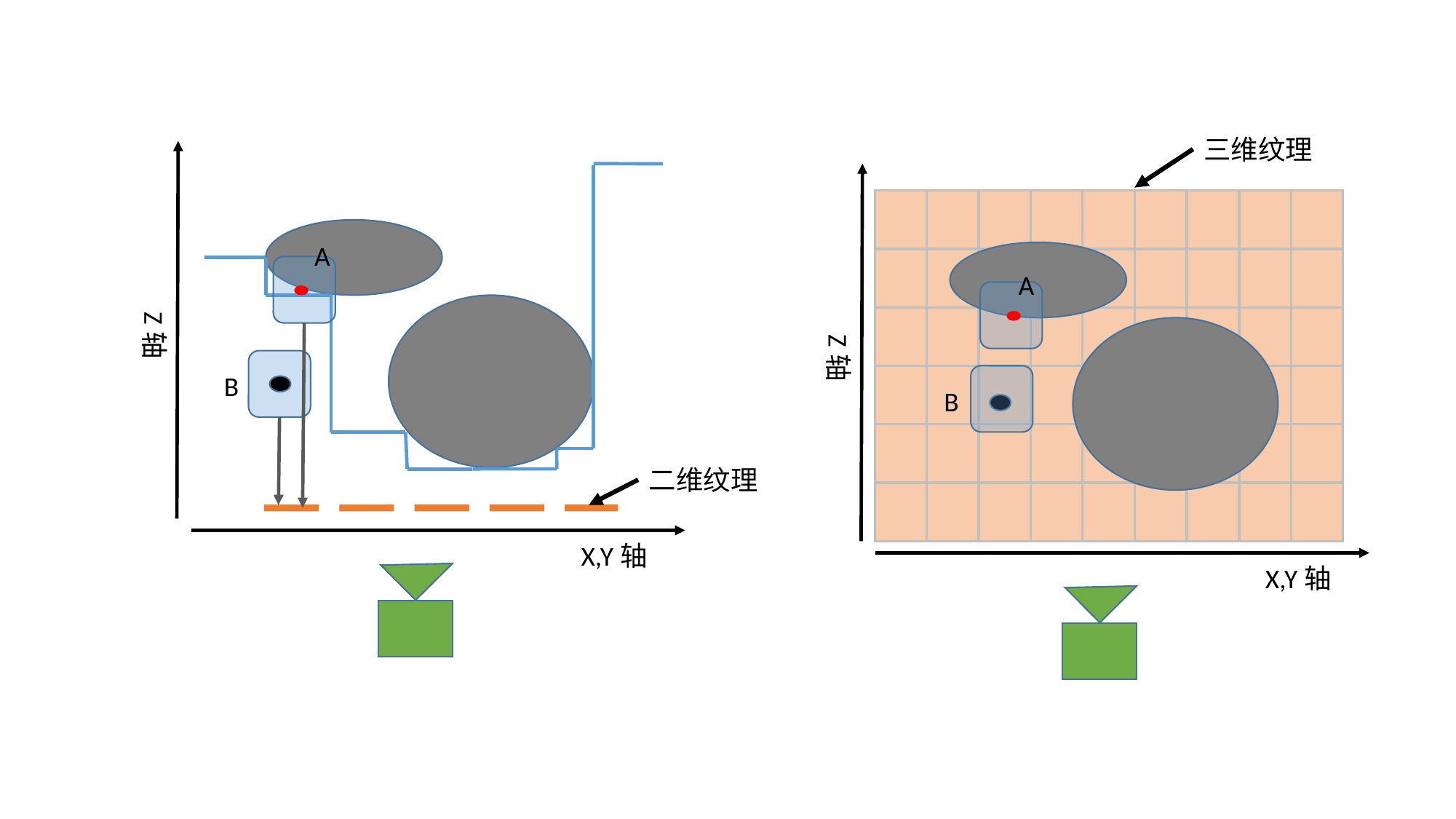

三维纹理

Z轴

X,Y轴

A

A

Z轴

B

B

二维纹理
X,Y轴